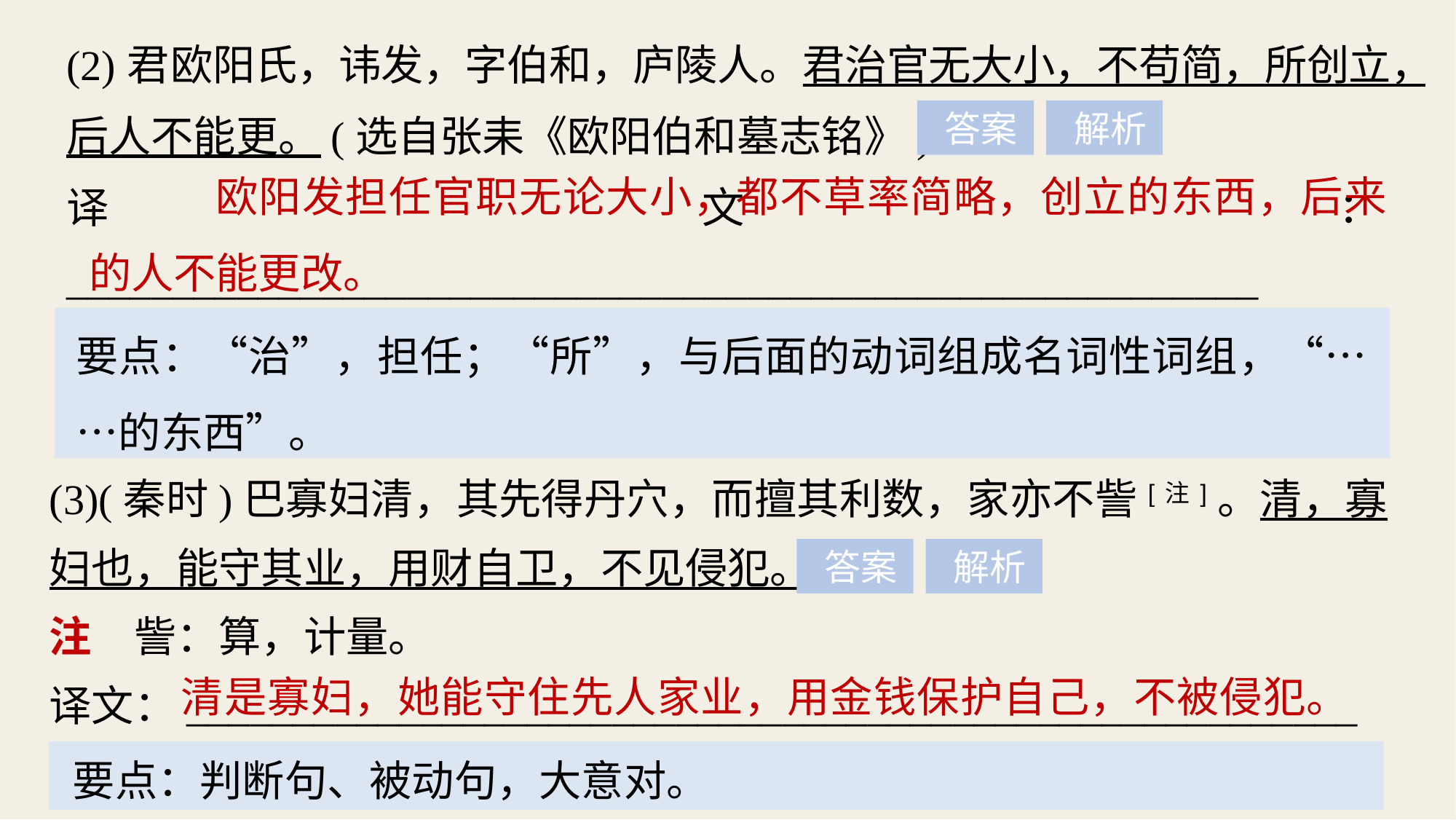

(2)君欧阳氏，讳发，字伯和，庐陵人。君治官无大小，不苟简，所创立，后人不能更。(选自张耒《欧阳伯和墓志铭》)
译文：________________________________________________________
______________
 答案
 解析
           欧阳发担任官职无论大小，都不草率简略，创立的东西，后来的人不能更改。
要点：“治”，担任；“所”，与后面的动词组成名词性词组，“……的东西”。

(3)(秦时)巴寡妇清，其先得丹穴，而擅其利数，家亦不訾[注]。清，寡妇也，能守其业，用财自卫，不见侵犯。
注　訾：算，计量。
译文：_______________________________________________________
 答案
 解析
清是寡妇，她能守住先人家业，用金钱保护自己，不被侵犯。
要点：判断句、被动句，大意对。